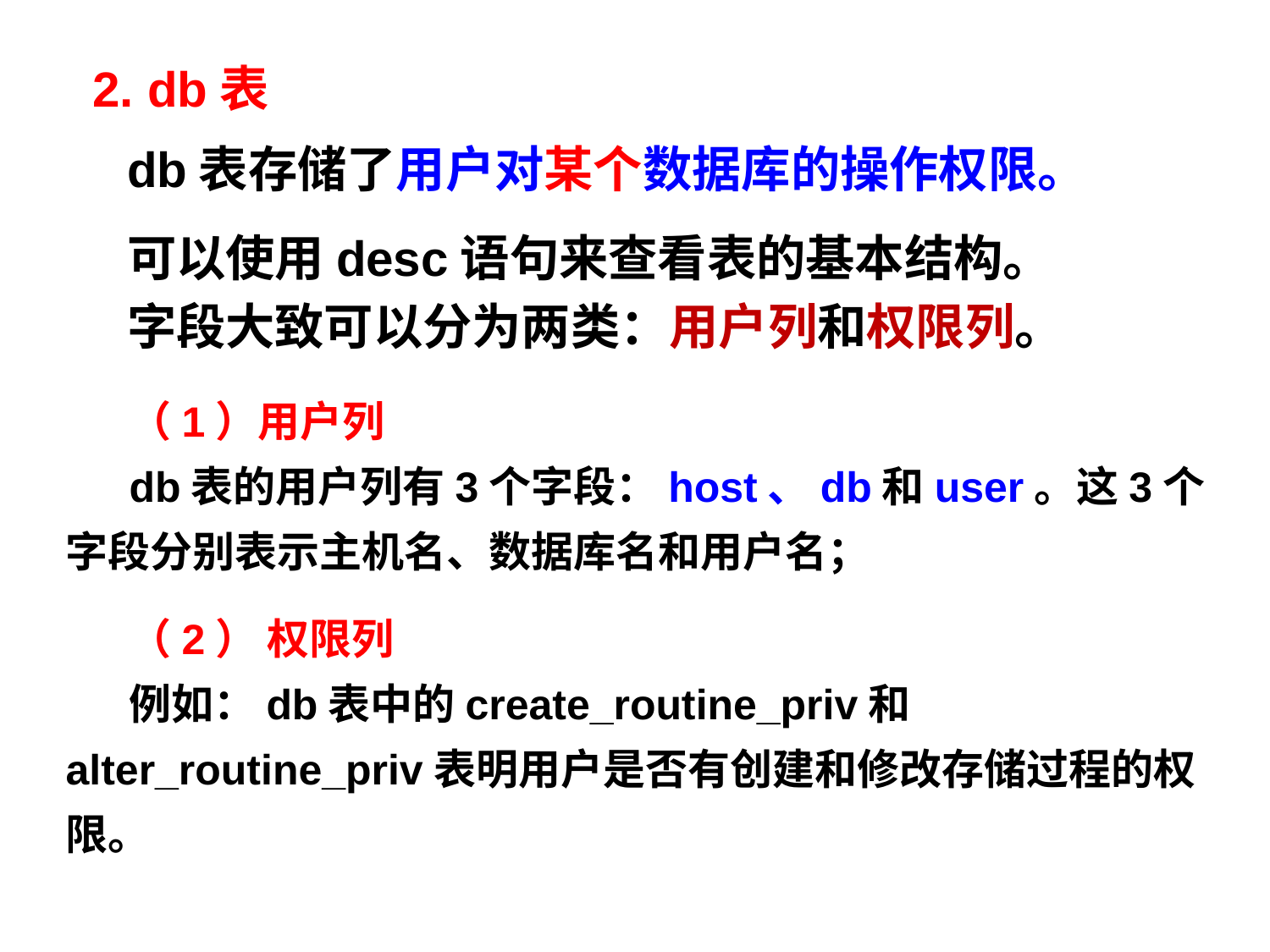

2. db表
db表存储了用户对某个数据库的操作权限。
可以使用desc语句来查看表的基本结构。
字段大致可以分为两类：用户列和权限列。
（1）用户列
db表的用户列有3个字段：host、db和user。这3个字段分别表示主机名、数据库名和用户名；
（2） 权限列
例如：db表中的create_routine_priv和alter_routine_priv表明用户是否有创建和修改存储过程的权限。